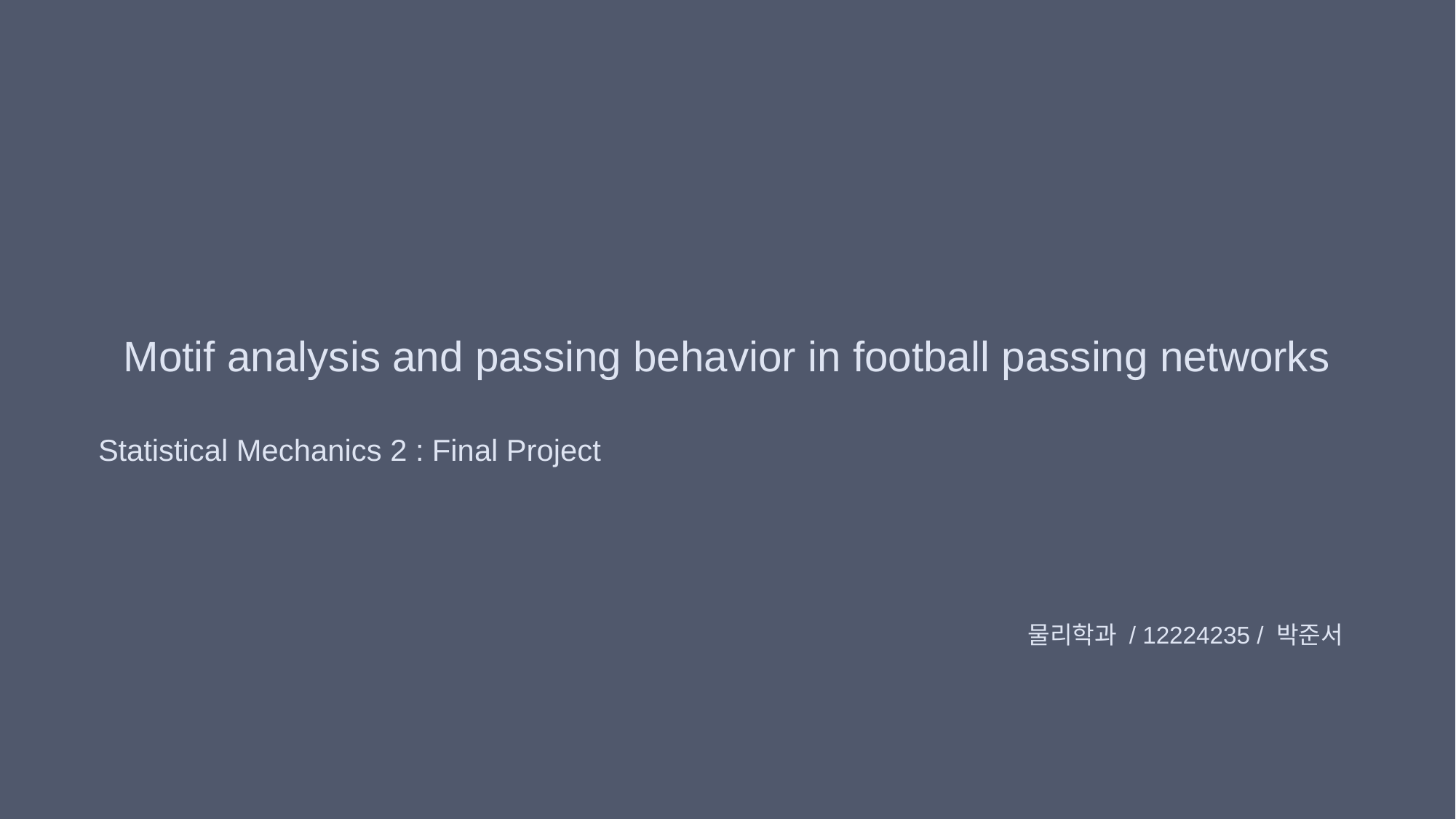

# Motif analysis and passing behavior in football passing networks
Statistical Mechanics 2 : Final Project
물리학과 / 12224235 / 박준서